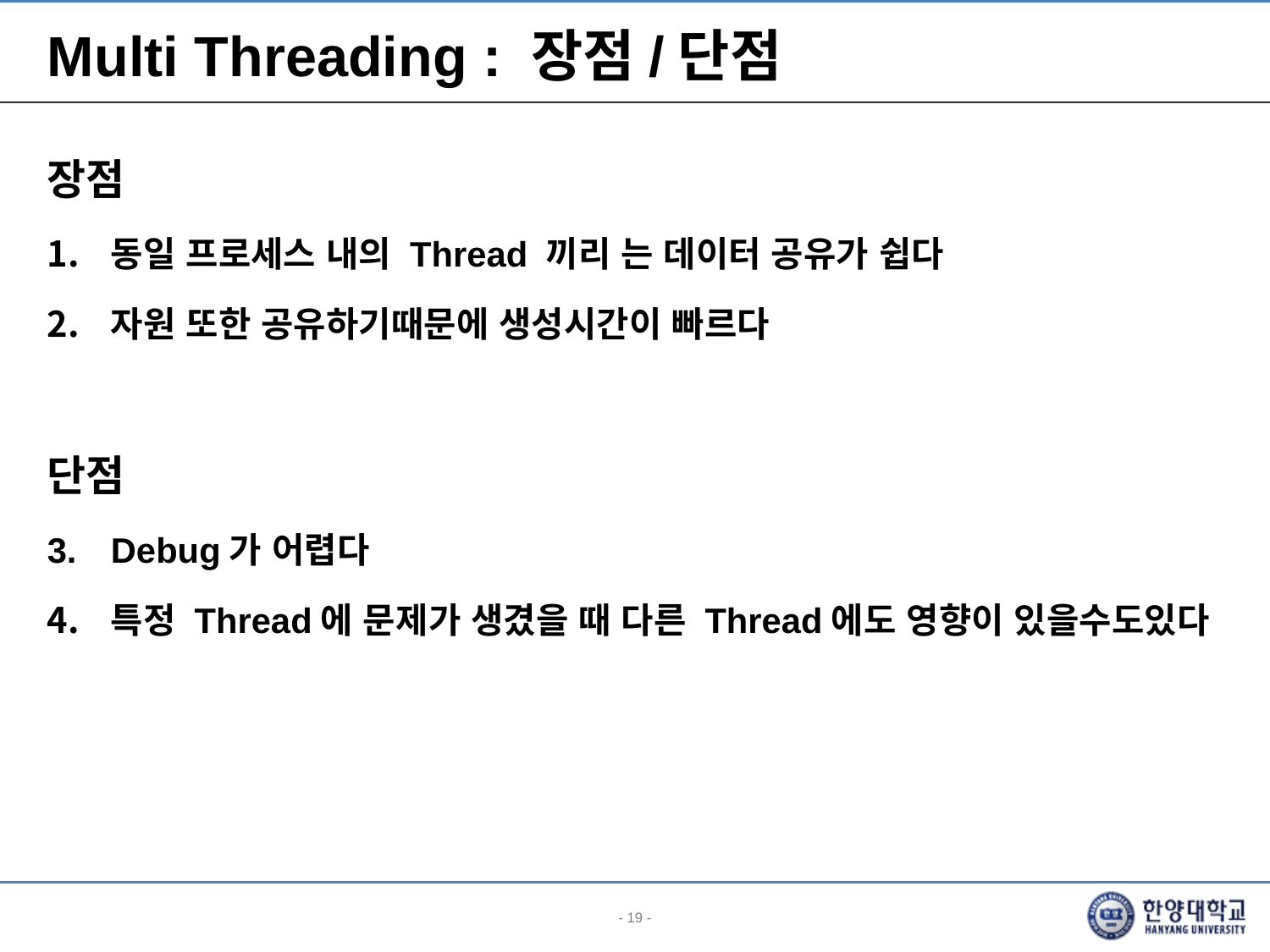

# Multi Threading : 장점/단점
장점
동일 프로세스 내의 Thread 끼리 는 데이터 공유가 쉽다
자원 또한 공유하기때문에 생성시간이 빠르다

단점
Debug가 어렵다
특정 Thread에 문제가 생겼을 때 다른 Thread에도 영향이 있을수도있다